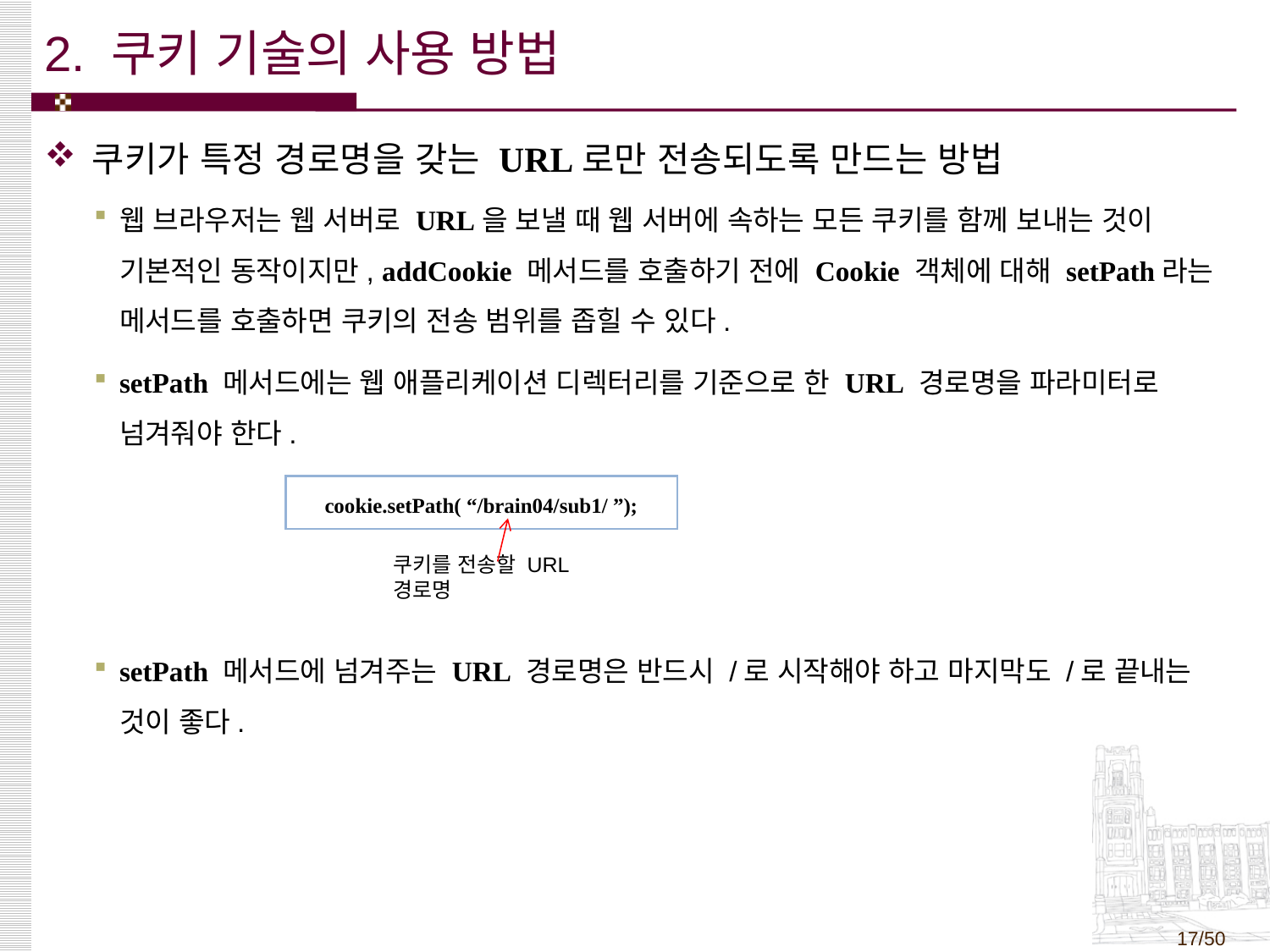

# 2. 쿠키 기술의 사용 방법
쿠키가 특정 경로명을 갖는 URL로만 전송되도록 만드는 방법
웹 브라우저는 웹 서버로 URL을 보낼 때 웹 서버에 속하는 모든 쿠키를 함께 보내는 것이 기본적인 동작이지만, addCookie 메서드를 호출하기 전에 Cookie 객체에 대해 setPath라는 메서드를 호출하면 쿠키의 전송 범위를 좁힐 수 있다.
setPath 메서드에는 웹 애플리케이션 디렉터리를 기준으로 한 URL 경로명을 파라미터로 넘겨줘야 한다.

setPath 메서드에 넘겨주는 URL 경로명은 반드시 /로 시작해야 하고 마지막도 /로 끝내는 것이 좋다.

| cookie.setPath( “/brain04/sub1/ ”); |
| --- |
쿠키를 전송할 URL 경로명